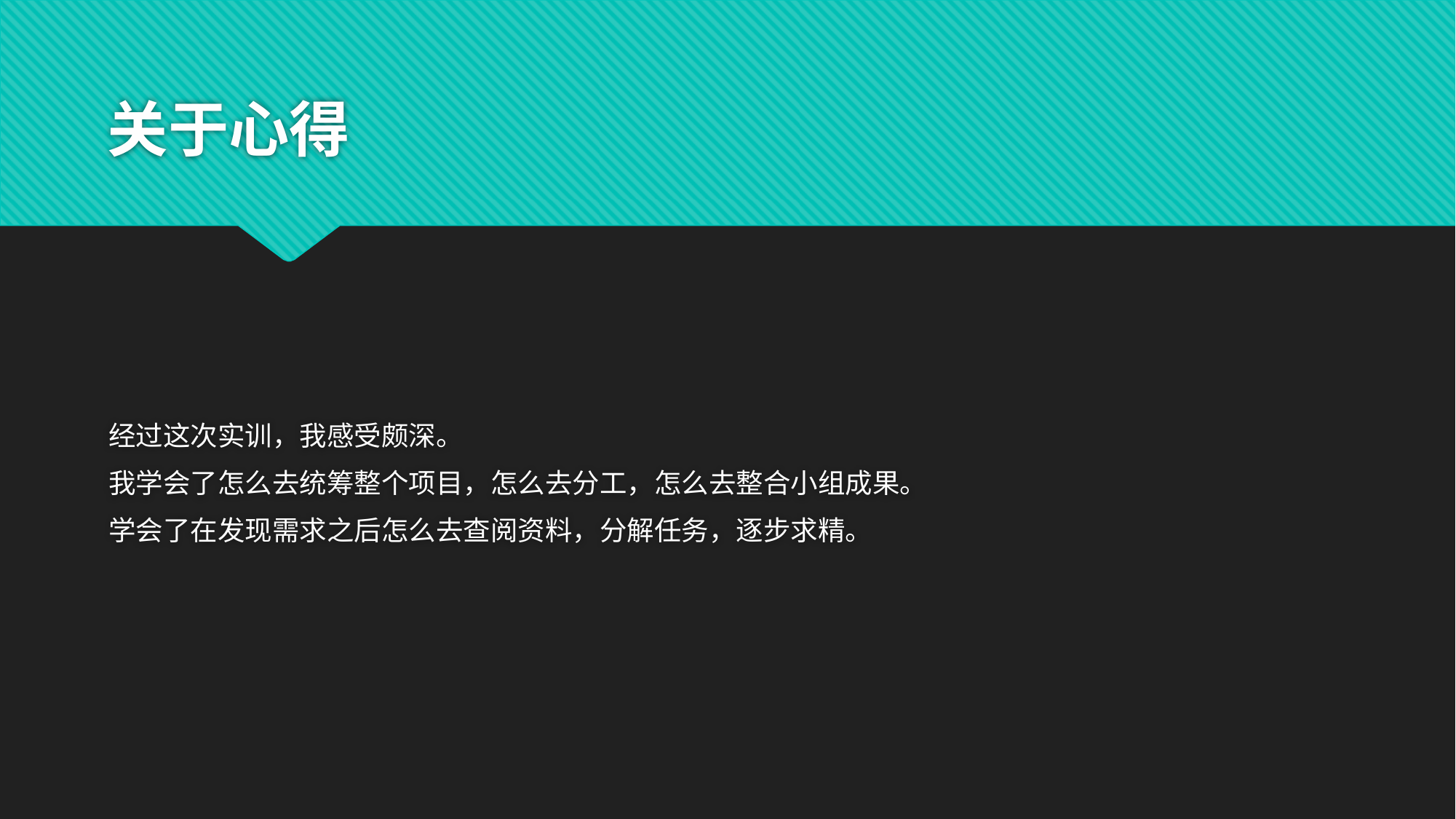

# 关于心得
经过这次实训，我感受颇深。
我学会了怎么去统筹整个项目，怎么去分工，怎么去整合小组成果。
学会了在发现需求之后怎么去查阅资料，分解任务，逐步求精。